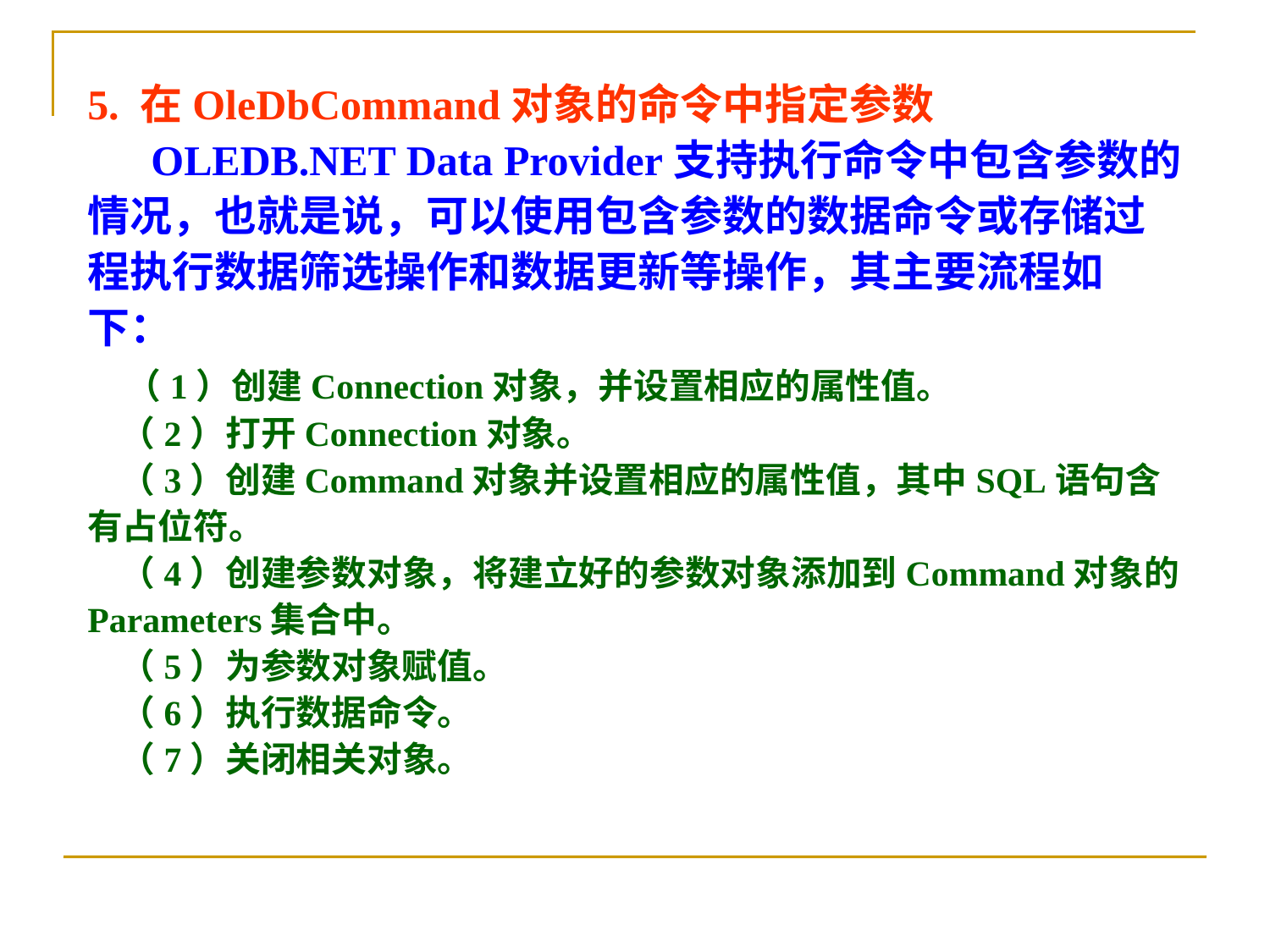

5. 在OleDbCommand对象的命令中指定参数
      OLEDB.NET Data Provider支持执行命令中包含参数的情况，也就是说，可以使用包含参数的数据命令或存储过程执行数据筛选操作和数据更新等操作，其主要流程如下：
   （1）创建Connection对象，并设置相应的属性值。
   （2）打开Connection对象。
   （3）创建Command对象并设置相应的属性值，其中SQL语句含有占位符。
   （4）创建参数对象，将建立好的参数对象添加到Command对象的Parameters集合中。
   （5）为参数对象赋值。
   （6）执行数据命令。
   （7）关闭相关对象。